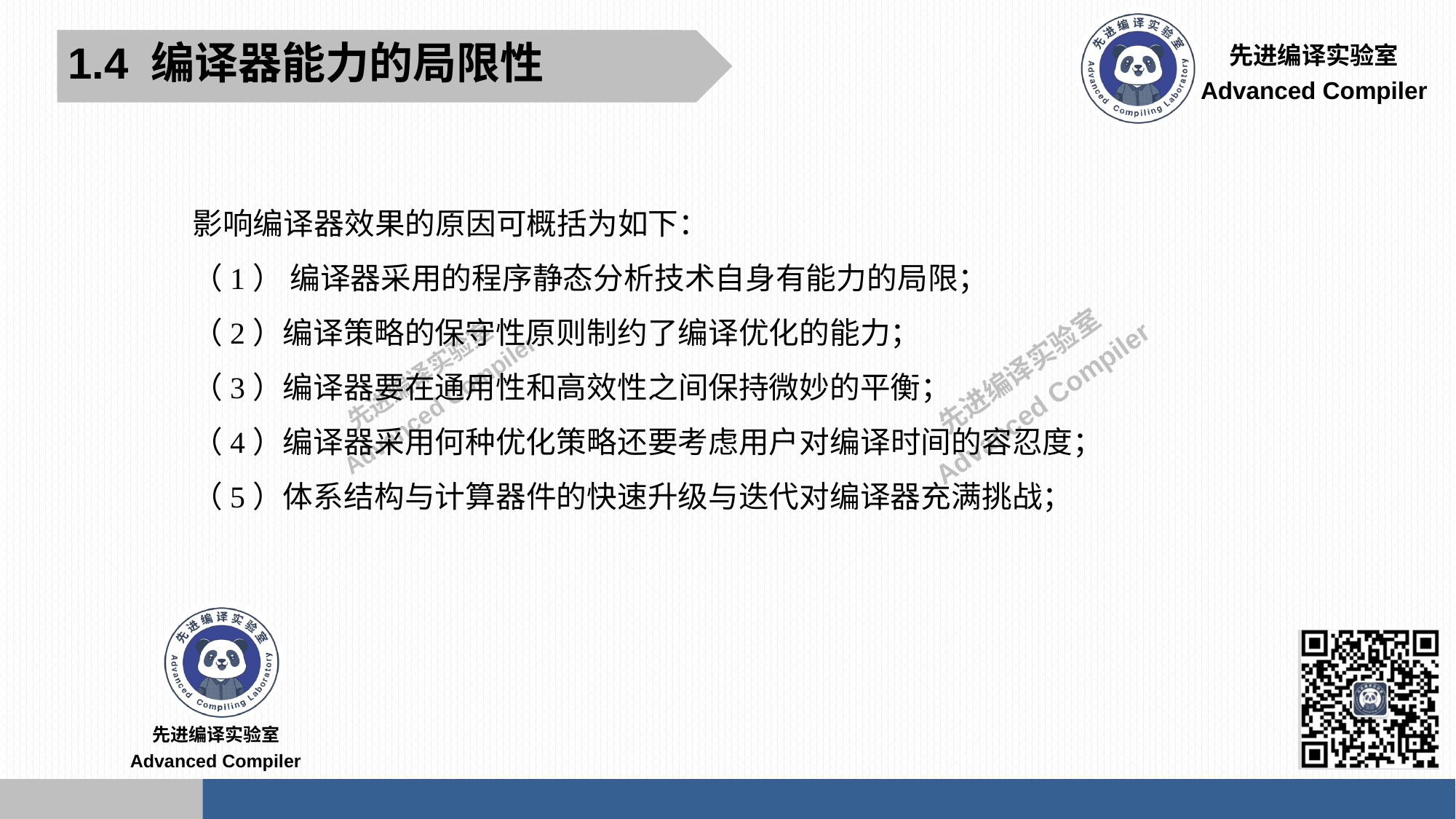

1.4 编译器能力的局限性
影响编译器效果的原因可概括为如下：
（1） 编译器采用的程序静态分析技术自身有能力的局限；
（2）编译策略的保守性原则制约了编译优化的能力；
（3）编译器要在通用性和高效性之间保持微妙的平衡；
（4）编译器采用何种优化策略还要考虑用户对编译时间的容忍度；
（5）体系结构与计算器件的快速升级与迭代对编译器充满挑战；